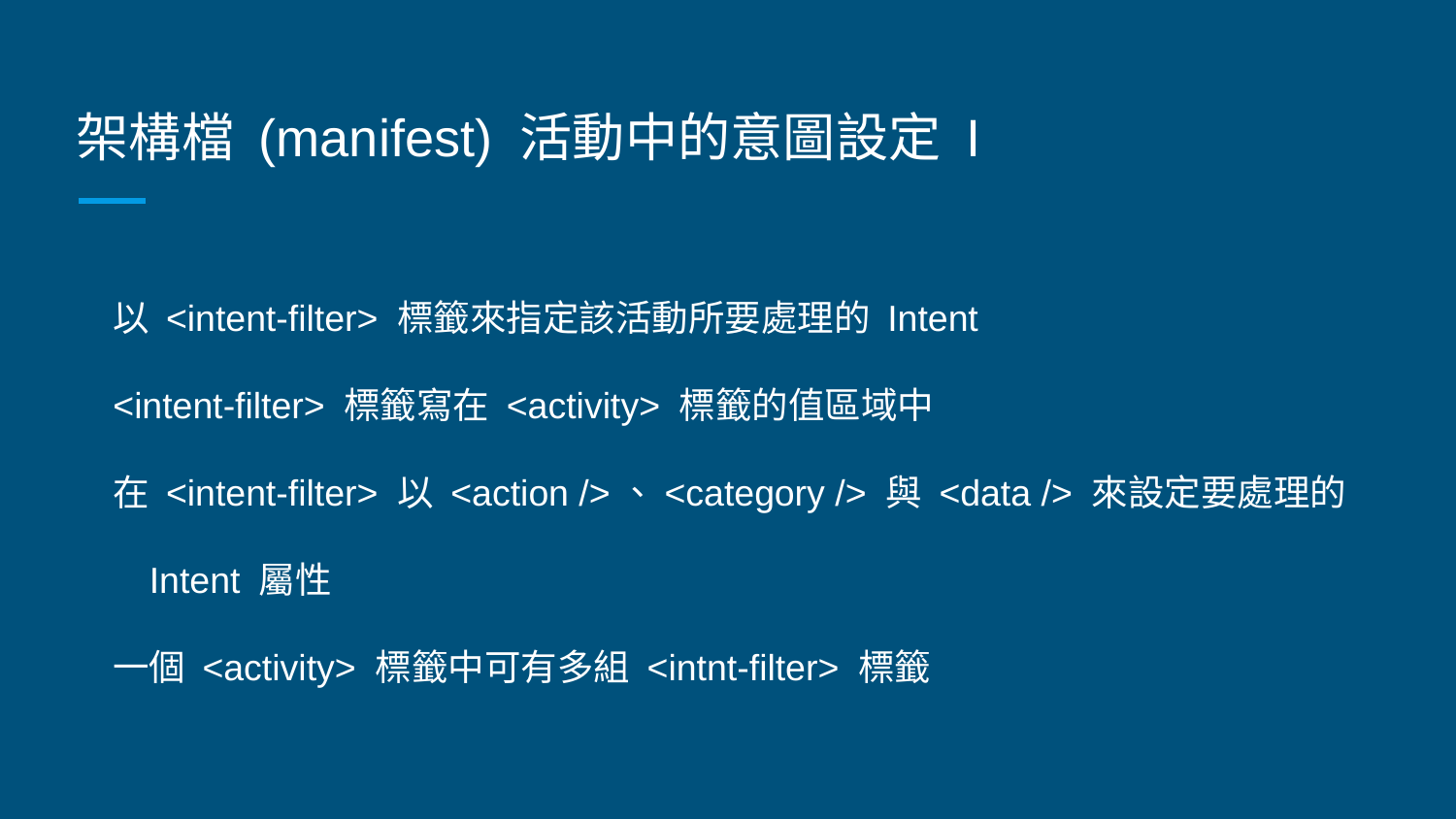

# 架構檔 (manifest) 活動中的意圖設定 I
以 <intent-filter> 標籤來指定該活動所要處理的 Intent
<intent-filter> 標籤寫在 <activity> 標籤的值區域中
在 <intent-filter> 以 <action />、<category /> 與 <data /> 來設定要處理的 Intent 屬性
一個 <activity> 標籤中可有多組 <intnt-filter> 標籤